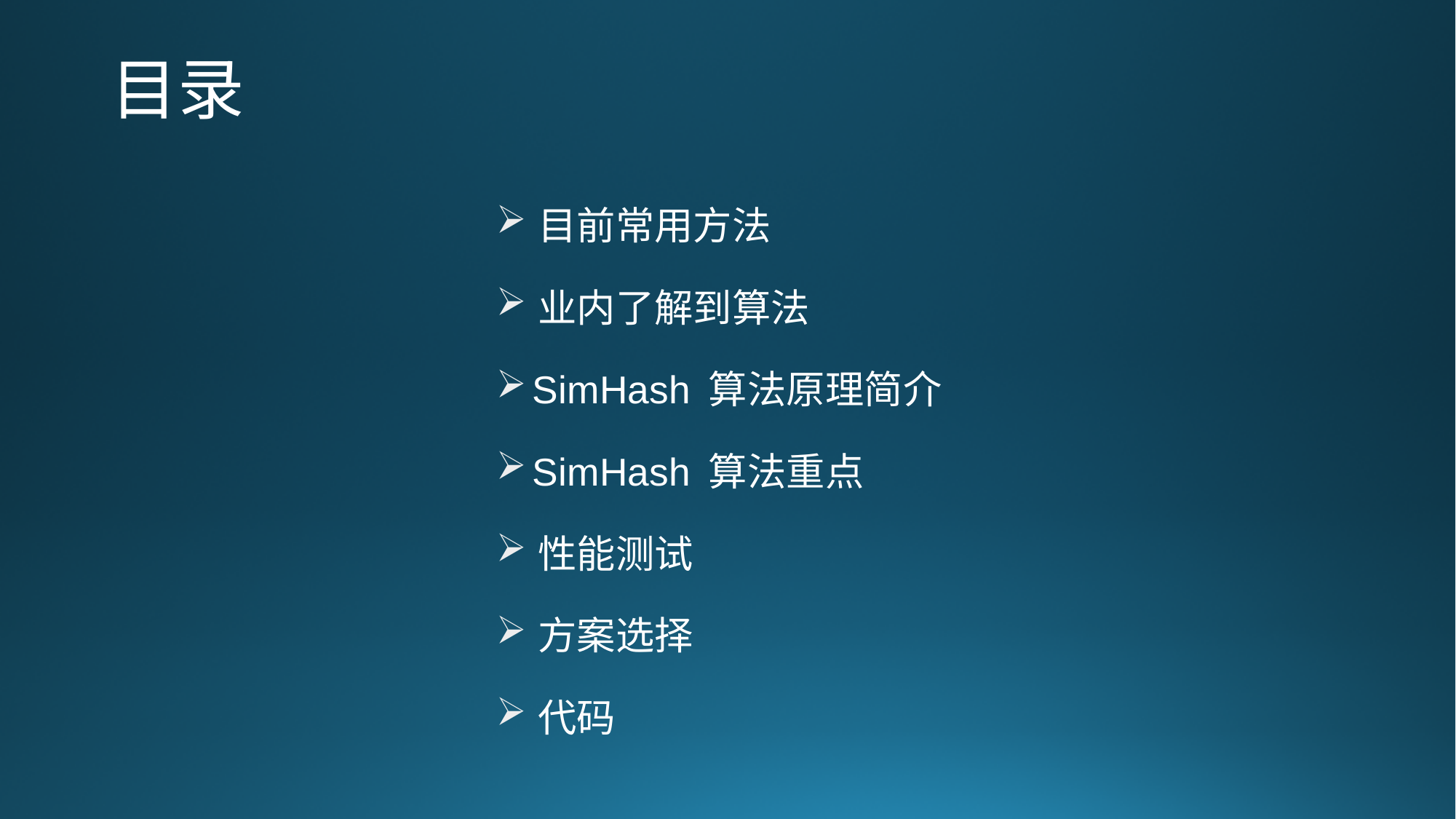

# 目录
 目前常用方法
 业内了解到算法
 SimHash 算法原理简介
 SimHash 算法重点
 性能测试
 方案选择
 代码